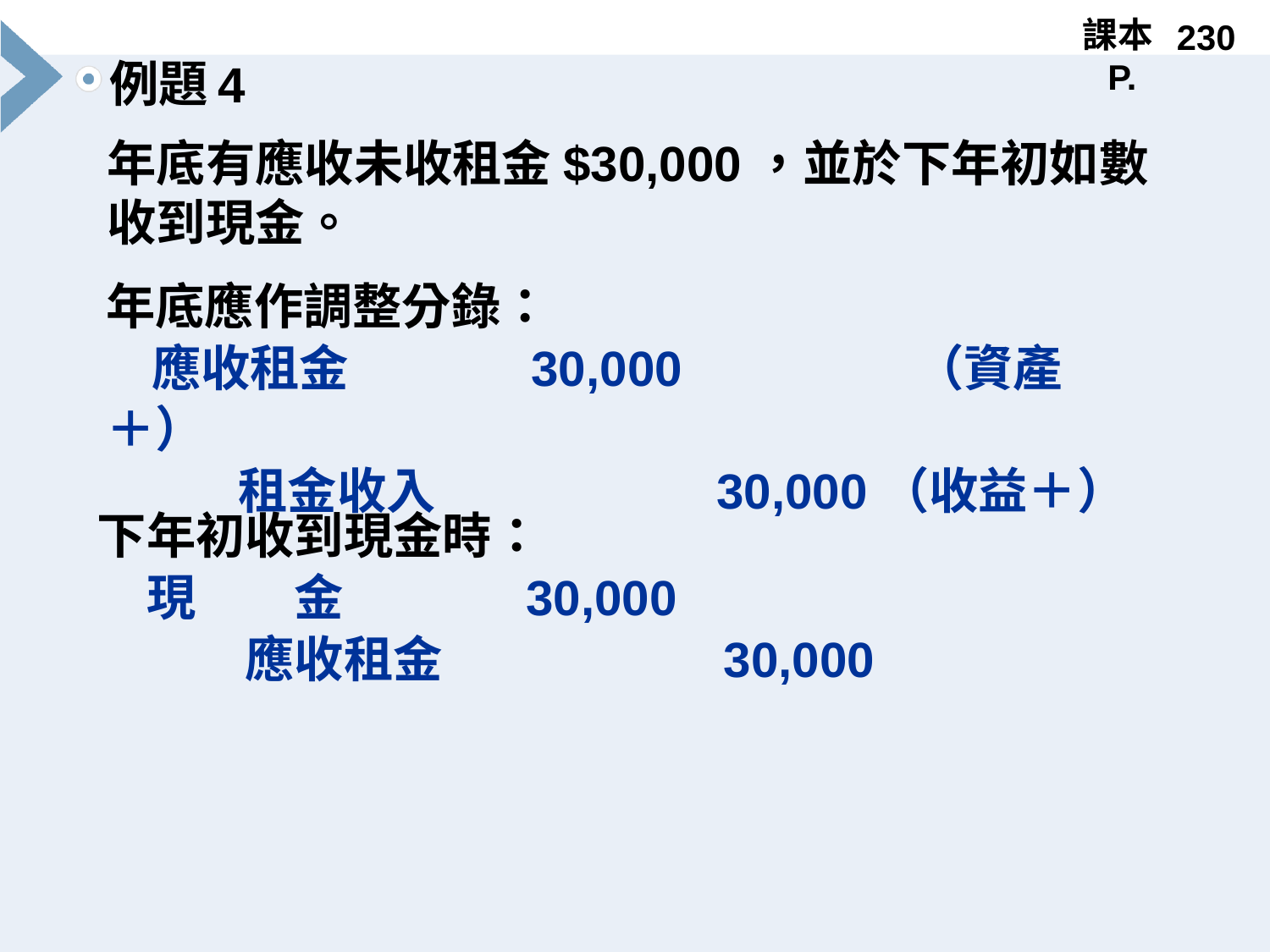

230
# 4
年底有應收未收租金$30,000，並於下年初如數收到現金。
年底應作調整分錄：
   應收租金　　　  30,000                （資產＋）
　　   租金收入　　　　　  30,000（收益＋）
下年初收到現金時：
　現　　金　　　  30,000
　　　應收租金　　　　　  30,000